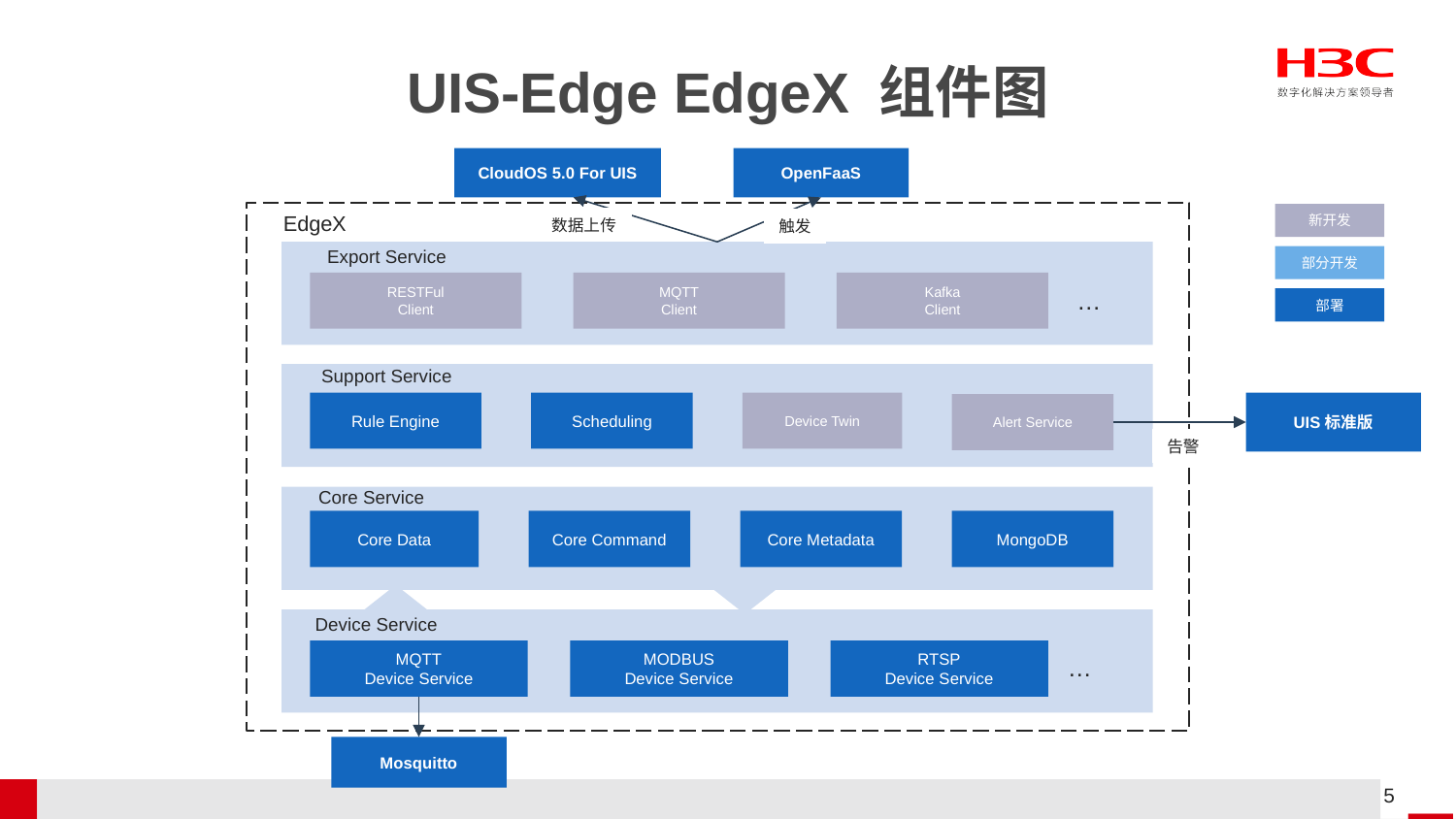

# UIS-Edge EdgeX 组件图
CloudOS 5.0 For UIS
OpenFaaS
EdgeX

新开发
数据上传
触发
Export Service

部分开发
RESTFul
Client
MQTT
Client
Kafka
Client
…
部署
Support Service

Rule Engine
Scheduling
Device Twin
UIS标准版
Alert Service
告警
Core Service

Core Data
Core Command
Core Metadata
MongoDB

Device Service

MQTT
Device Service
MODBUS
Device Service
RTSP
Device Service
…
Mosquitto